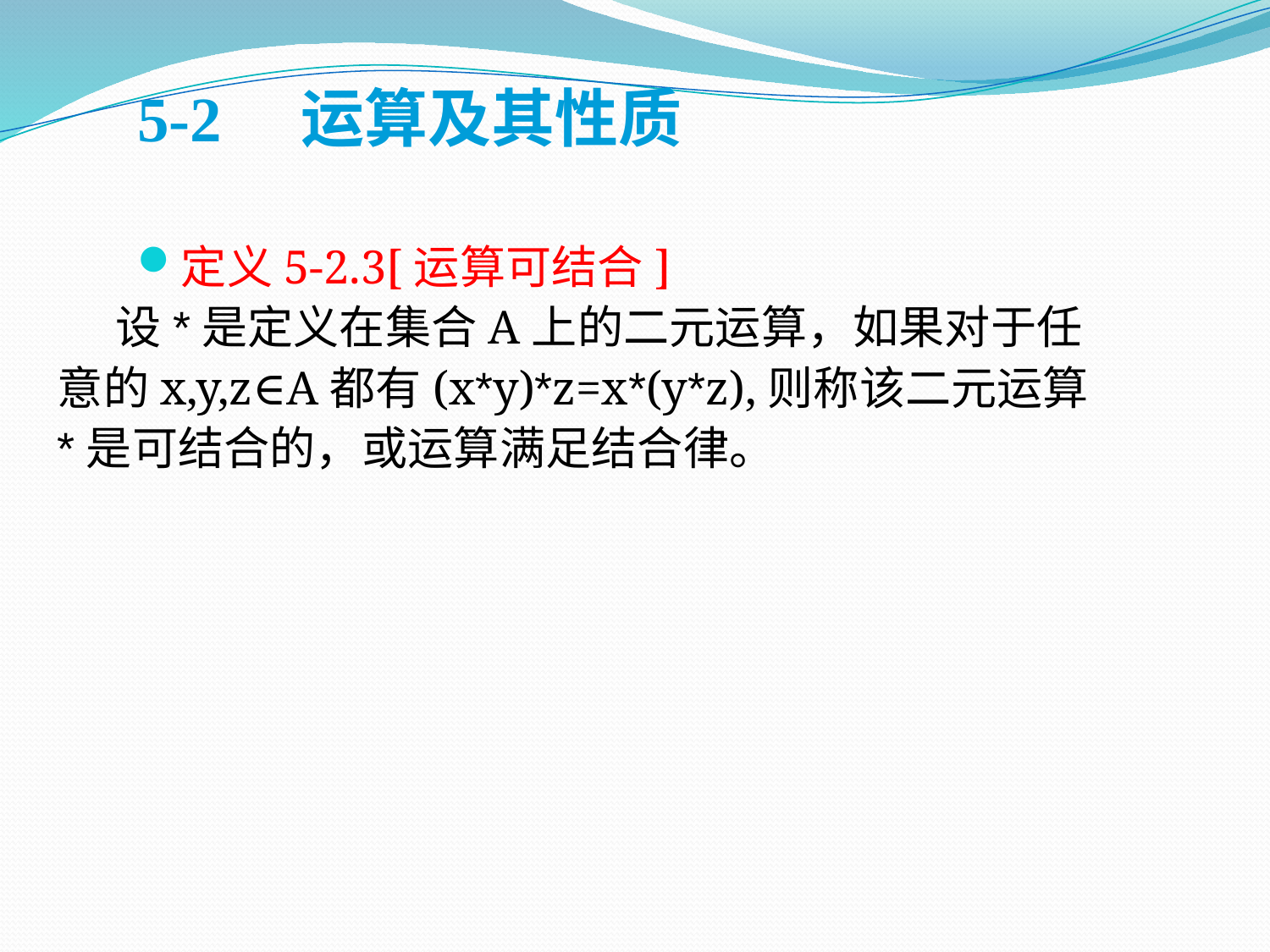

5-2　运算及其性质
定义5-2.3[运算可结合]
    设*是定义在集合A上的二元运算，如果对于任意的x,y,z∈A都有(x*y)*z=x*(y*z),则称该二元运算*是可结合的，或运算满足结合律。